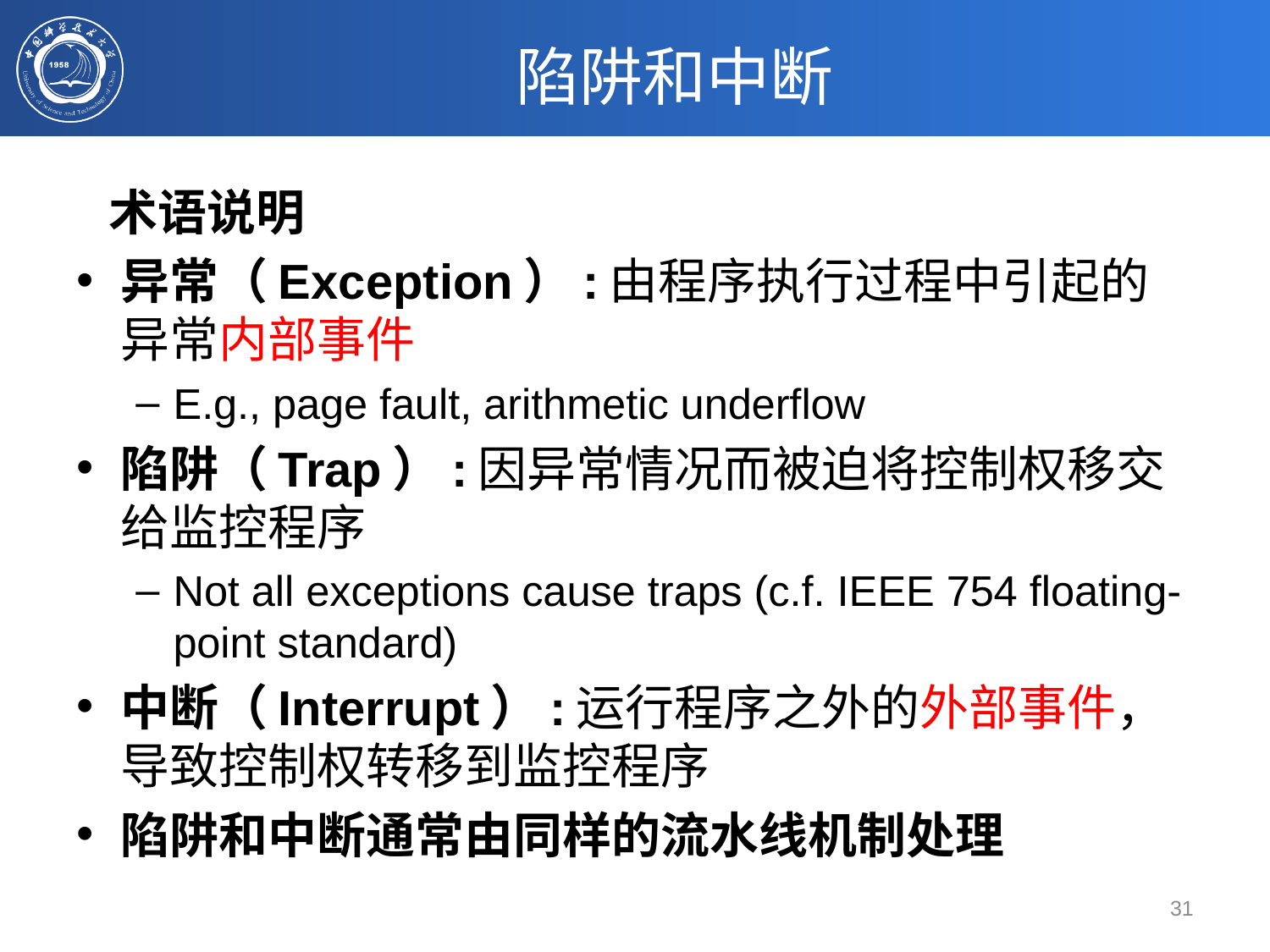

# 陷阱和中断
  术语说明
异常（Exception）:由程序执行过程中引起的异常内部事件
E.g., page fault, arithmetic underflow
陷阱（Trap）:因异常情况而被迫将控制权移交给监控程序
Not all exceptions cause traps (c.f. IEEE 754 floating-point standard)
中断（Interrupt）:运行程序之外的外部事件，导致控制权转移到监控程序
陷阱和中断通常由同样的流水线机制处理
31